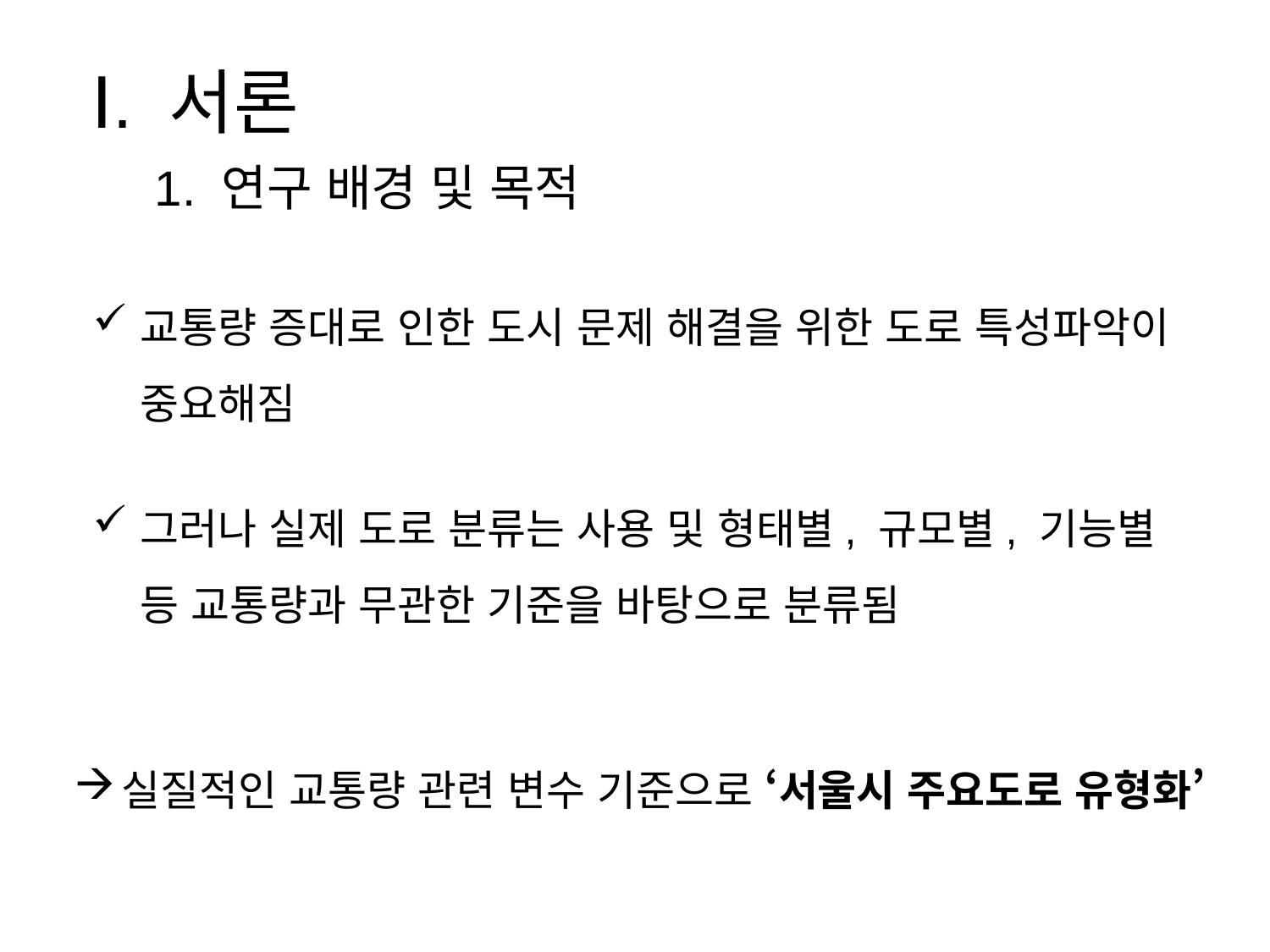

Ⅰ. 서론
1. 연구 배경 및 목적
교통량 증대로 인한 도시 문제 해결을 위한 도로 특성파악이 중요해짐
그러나 실제 도로 분류는 사용 및 형태별, 규모별, 기능별 등 교통량과 무관한 기준을 바탕으로 분류됨
실질적인 교통량 관련 변수 기준으로 ‘서울시 주요도로 유형화’